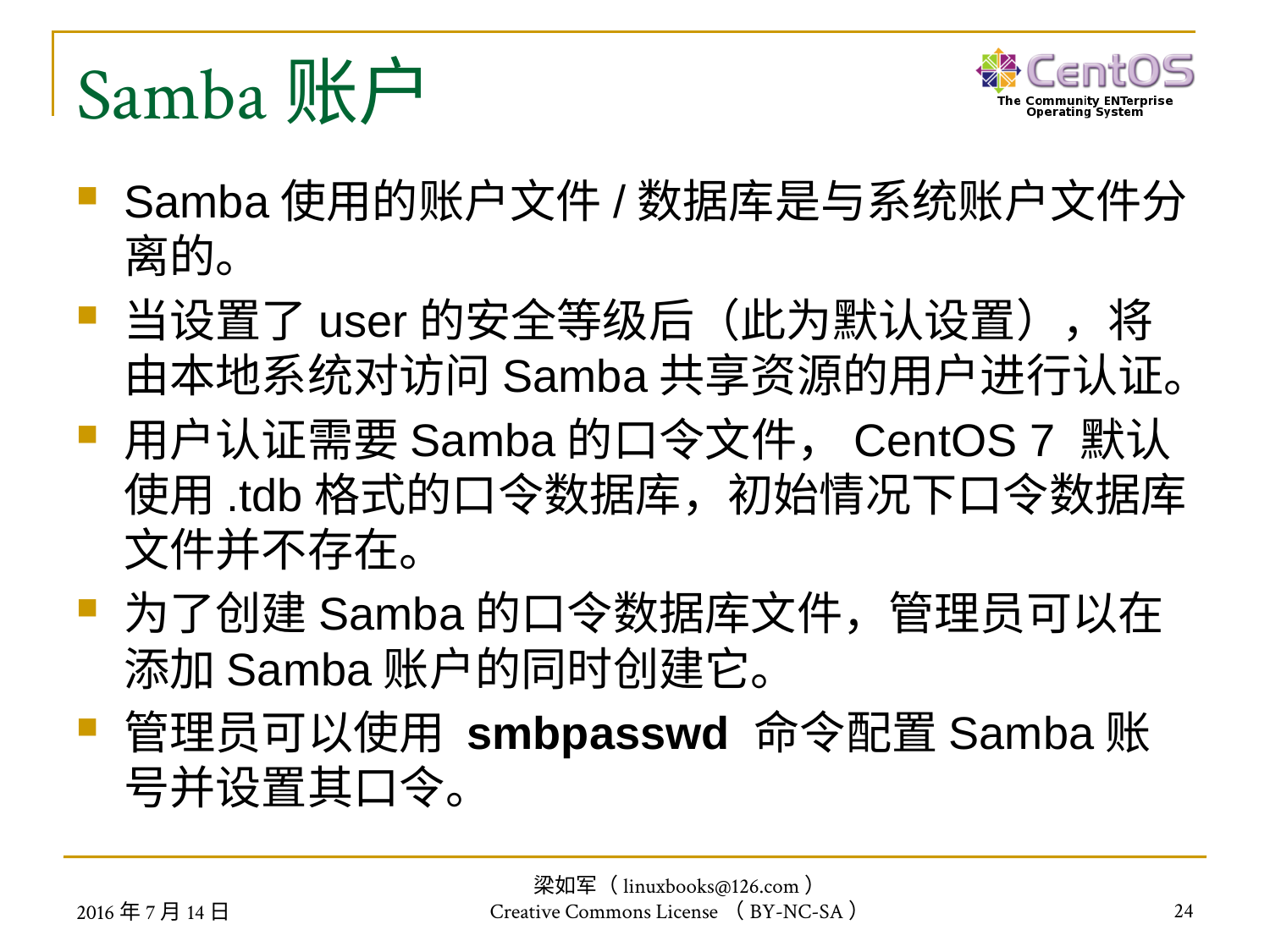

# Samba账户
Samba使用的账户文件/数据库是与系统账户文件分离的。
当设置了user的安全等级后（此为默认设置），将由本地系统对访问Samba共享资源的用户进行认证。
用户认证需要Samba的口令文件，CentOS 7 默认使用.tdb格式的口令数据库，初始情况下口令数据库文件并不存在。
为了创建Samba的口令数据库文件，管理员可以在添加Samba账户的同时创建它。
管理员可以使用 smbpasswd 命令配置Samba账号并设置其口令。
梁如军（linuxbooks@126.com）
Creative Commons License（BY-NC-SA）
2016年7月14日
24